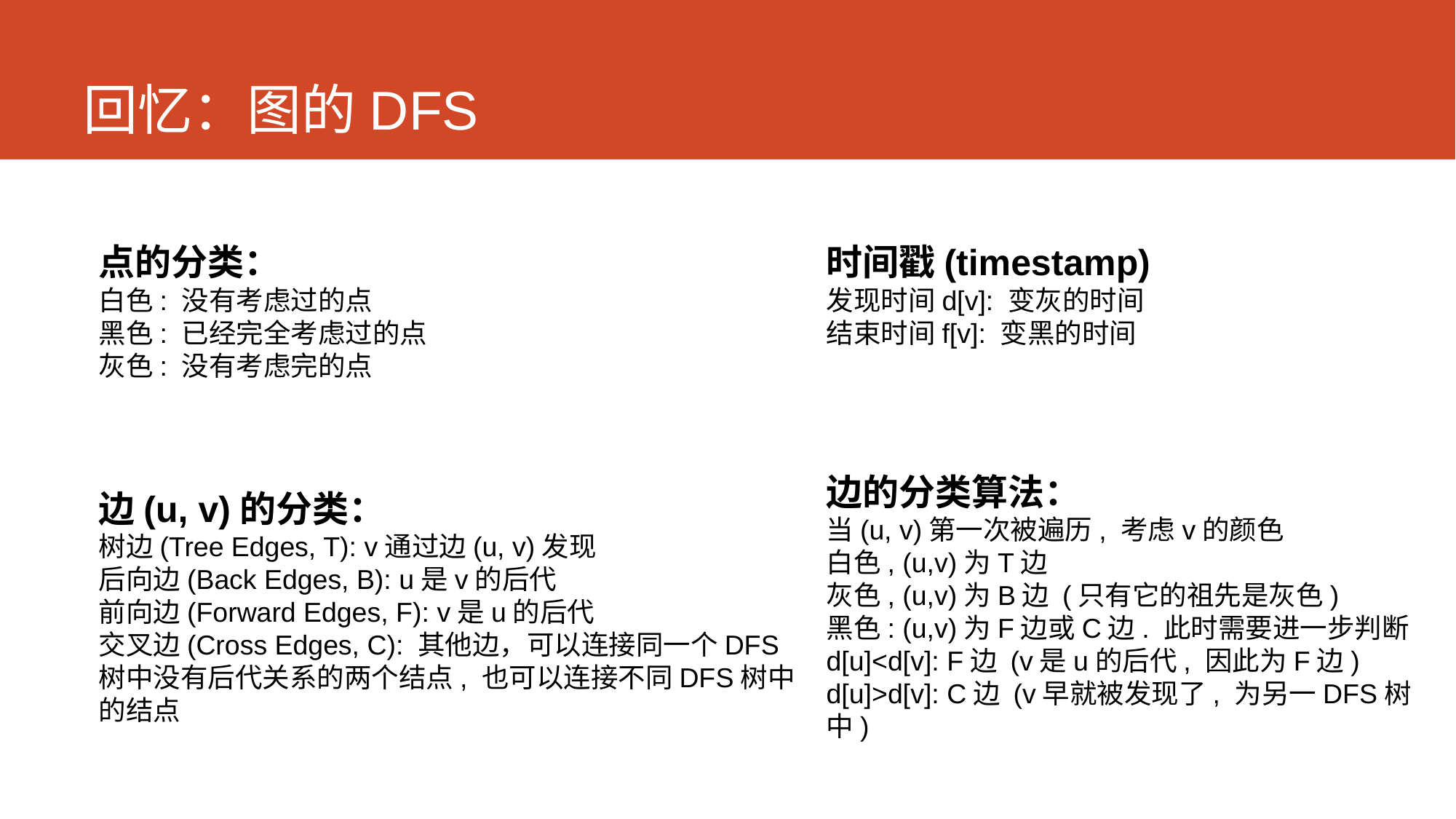

# 回忆：图的DFS
点的分类：
白色: 没有考虑过的点
黑色: 已经完全考虑过的点
灰色: 没有考虑完的点
时间戳(timestamp)
发现时间d[v]: 变灰的时间
结束时间f[v]: 变黑的时间
边的分类算法：
当(u, v)第一次被遍历, 考虑v的颜色
白色, (u,v)为T边
灰色, (u,v)为B边 (只有它的祖先是灰色)
黑色: (u,v)为F边或C边. 此时需要进一步判断
d[u]<d[v]: F边 (v是u的后代, 因此为F边)
d[u]>d[v]: C边 (v早就被发现了, 为另一DFS树中)
边(u, v)的分类：
树边(Tree Edges, T): v通过边(u, v)发现
后向边(Back Edges, B): u是v的后代
前向边(Forward Edges, F): v是u的后代
交叉边(Cross Edges, C): 其他边，可以连接同一个DFS树中没有后代关系的两个结点, 也可以连接不同DFS树中的结点